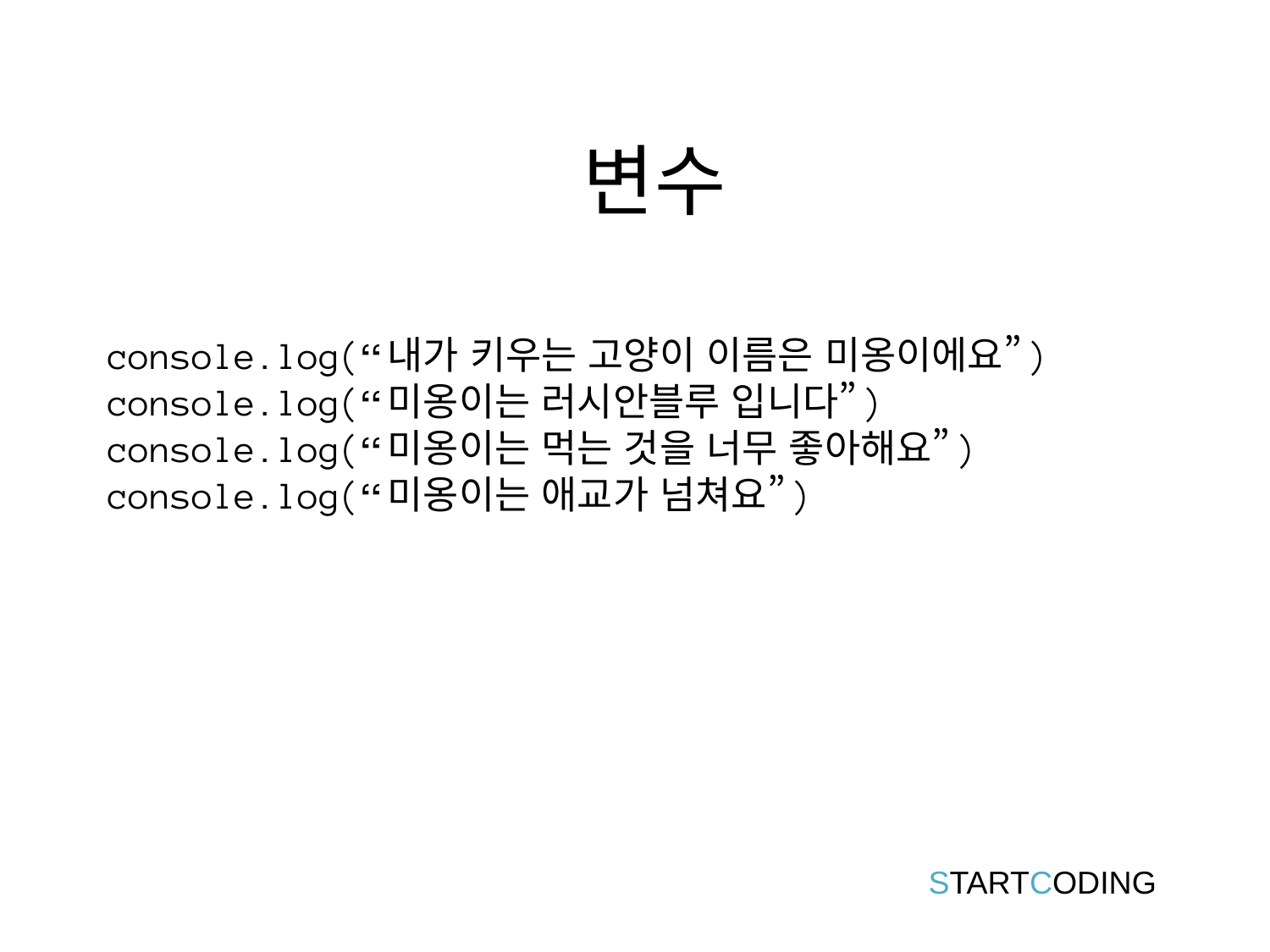

# 변수
console.log(“내가 키우는 고양이 이름은 미옹이에요”)
console.log(“미옹이는 러시안블루 입니다”)
console.log(“미옹이는 먹는 것을 너무 좋아해요”)
console.log(“미옹이는 애교가 넘쳐요”)
STARTCODING